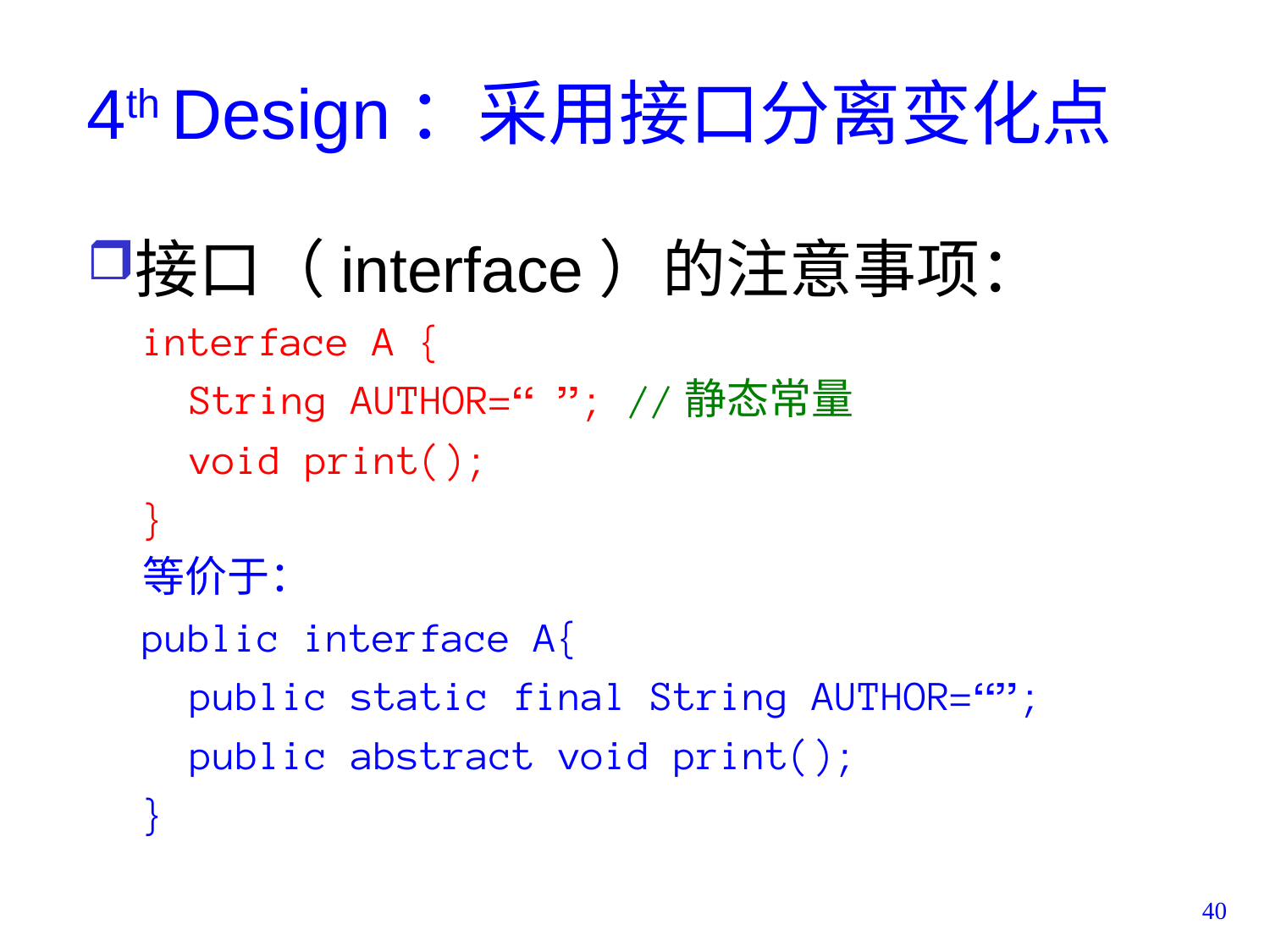

# 4th Design：采用接口分离变化点
接口（interface）的注意事项：
interface A {
String AUTHOR=“ ”; //静态常量
void print();
}
等价于：
public interface A{
public static final String AUTHOR=“”;
public abstract void print();
}

40